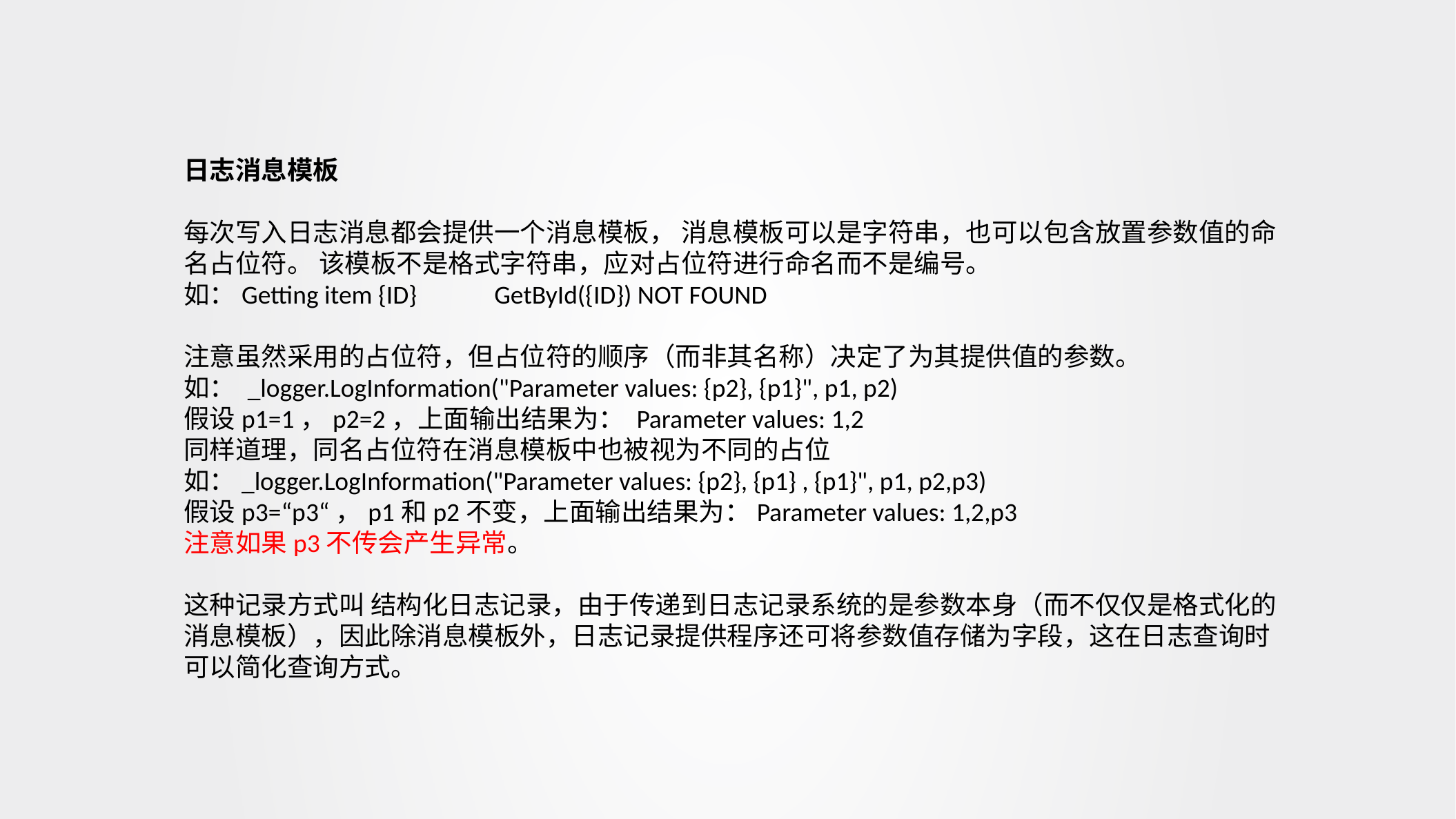

日志消息模板

每次写入日志消息都会提供一个消息模板， 消息模板可以是字符串，也可以包含放置参数值的命名占位符。 该模板不是格式字符串，应对占位符进行命名而不是编号。
如：Getting item {ID}	GetById({ID}) NOT FOUND

注意虽然采用的占位符，但占位符的顺序（而非其名称）决定了为其提供值的参数。
如： _logger.LogInformation("Parameter values: {p2}, {p1}", p1, p2)
假设p1=1，p2=2，上面输出结果为： Parameter values: 1,2
同样道理，同名占位符在消息模板中也被视为不同的占位
如：_logger.LogInformation("Parameter values: {p2}, {p1} , {p1}", p1, p2,p3)
假设p3=“p3“，p1和p2不变，上面输出结果为：Parameter values: 1,2,p3
注意如果p3不传会产生异常。

这种记录方式叫 结构化日志记录，由于传递到日志记录系统的是参数本身（而不仅仅是格式化的消息模板），因此除消息模板外，日志记录提供程序还可将参数值存储为字段，这在日志查询时可以简化查询方式。